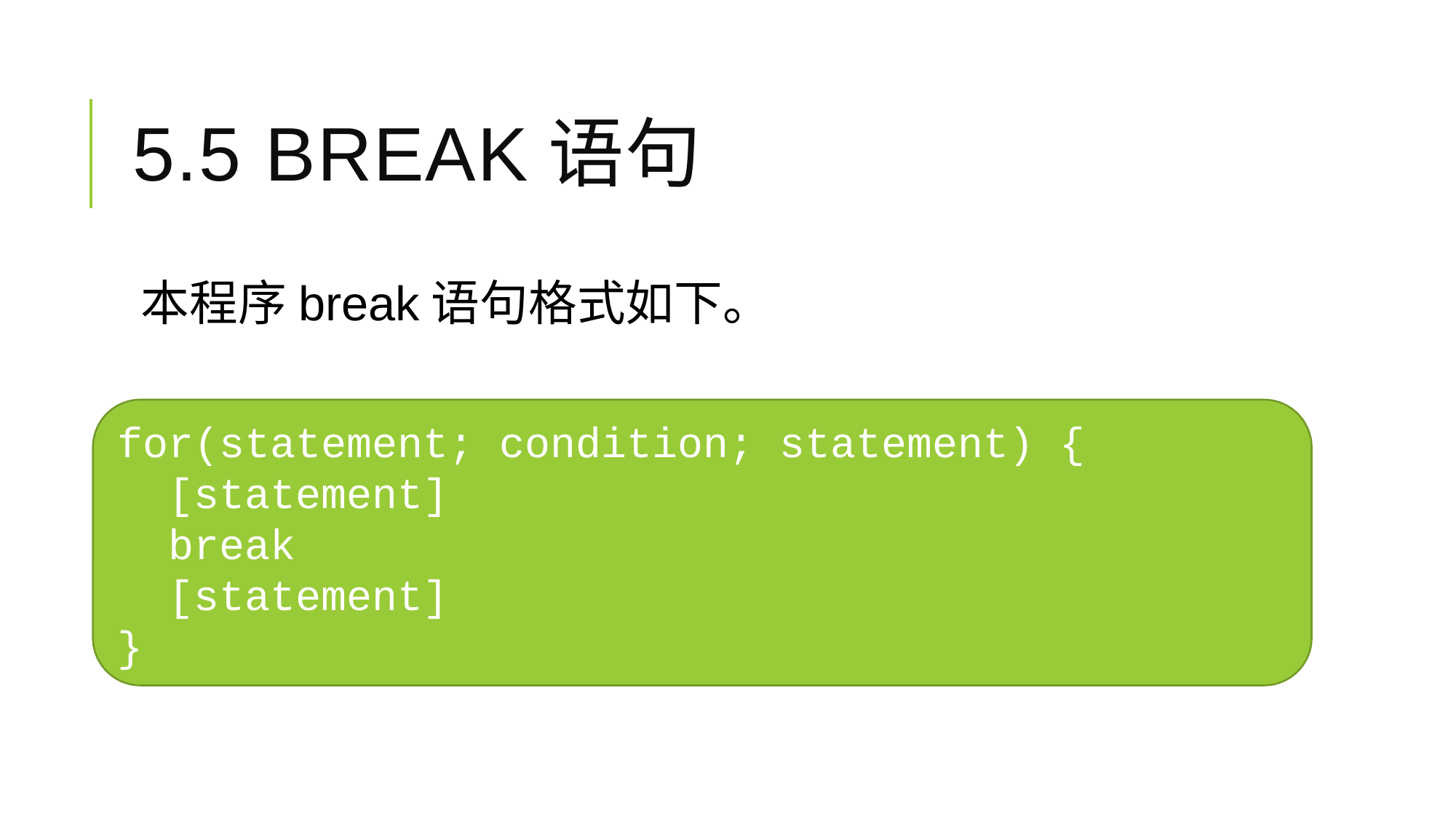

# 5.5 break语句
本程序break语句格式如下。

for(statement; condition; statement) {
  [statement]
  break
  [statement]
}